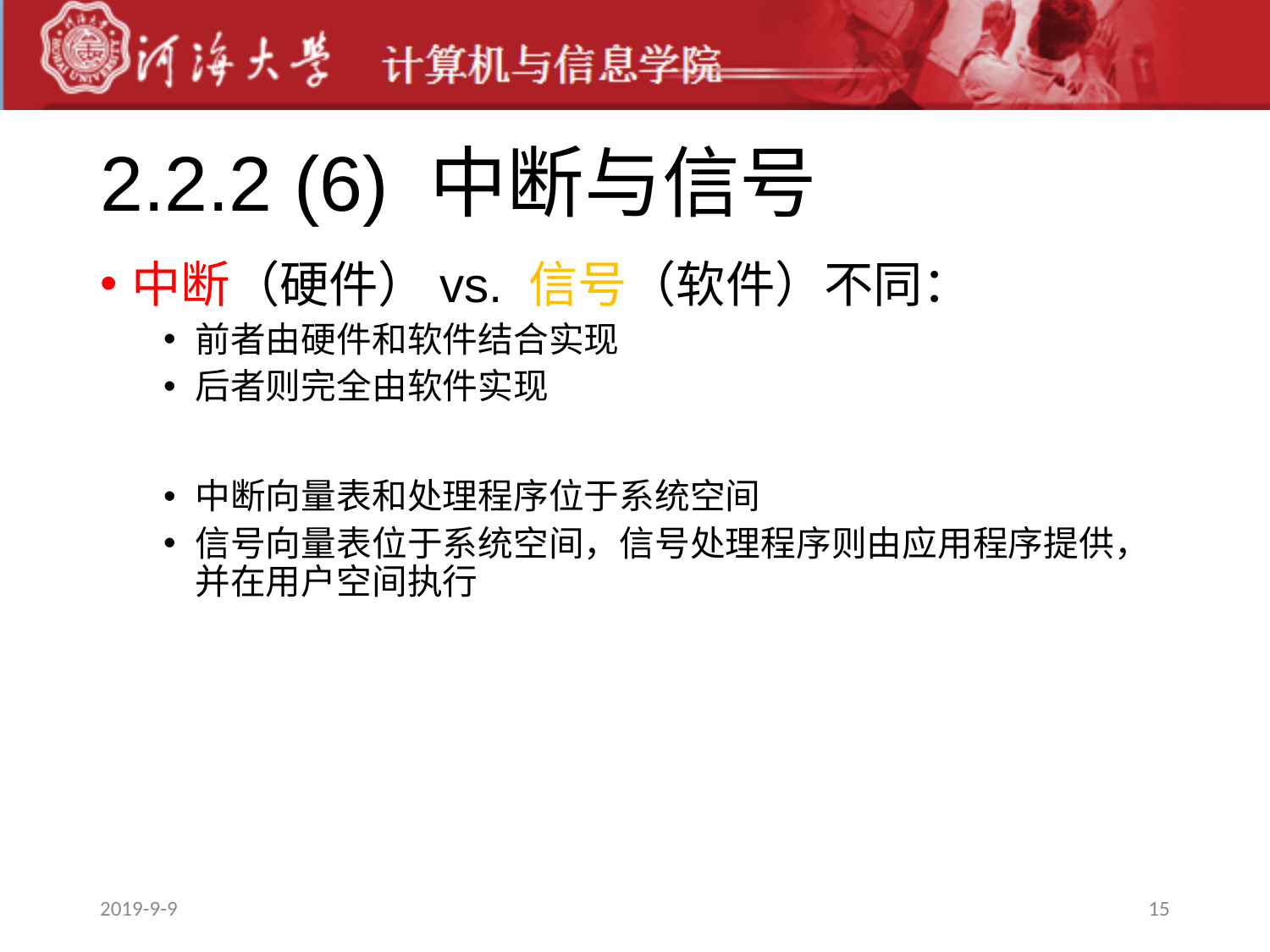

# 2.2.2 (6) 中断与信号
中断（硬件）vs. 信号（软件）不同：
前者由硬件和软件结合实现
后者则完全由软件实现

中断向量表和处理程序位于系统空间
信号向量表位于系统空间，信号处理程序则由应用程序提供，并在用户空间执行

2019-9-9
15